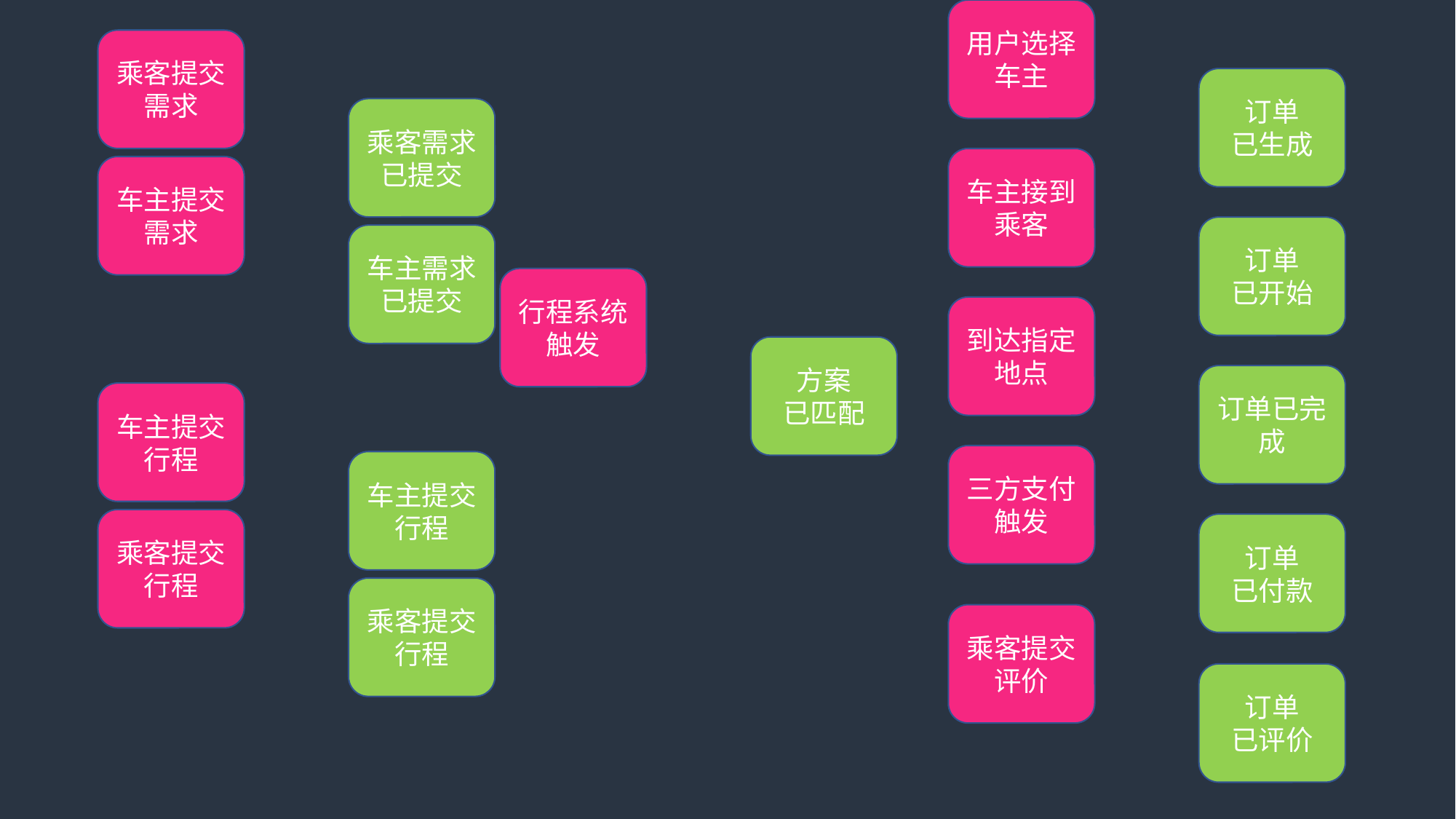

用户选择车主
乘客提交需求
订单
已生成
乘客需求已提交
车主接到乘客
车主提交
需求
订单
已开始
车主需求已提交
行程系统触发
到达指定地点
方案
已匹配
订单已完成
车主提交
行程
三方支付触发
车主提交
行程
乘客提交
行程
订单
已付款
乘客提交
行程
乘客提交评价
订单
已评价